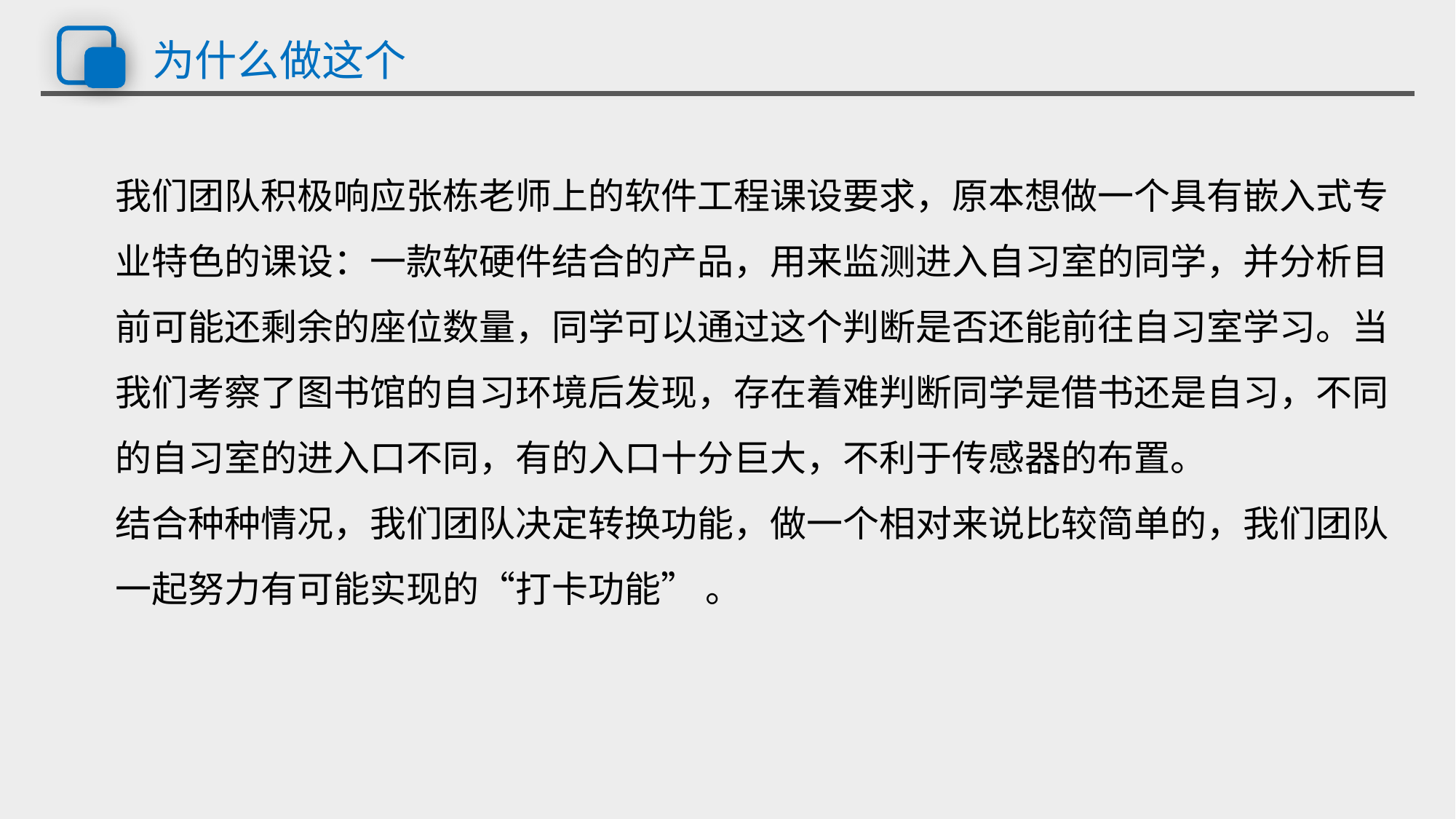

# 为什么做这个
我们团队积极响应张栋老师上的软件工程课设要求，原本想做一个具有嵌入式专业特色的课设：一款软硬件结合的产品，用来监测进入自习室的同学，并分析目前可能还剩余的座位数量，同学可以通过这个判断是否还能前往自习室学习。当我们考察了图书馆的自习环境后发现，存在着难判断同学是借书还是自习，不同的自习室的进入口不同，有的入口十分巨大，不利于传感器的布置。
结合种种情况，我们团队决定转换功能，做一个相对来说比较简单的，我们团队一起努力有可能实现的“打卡功能” 。